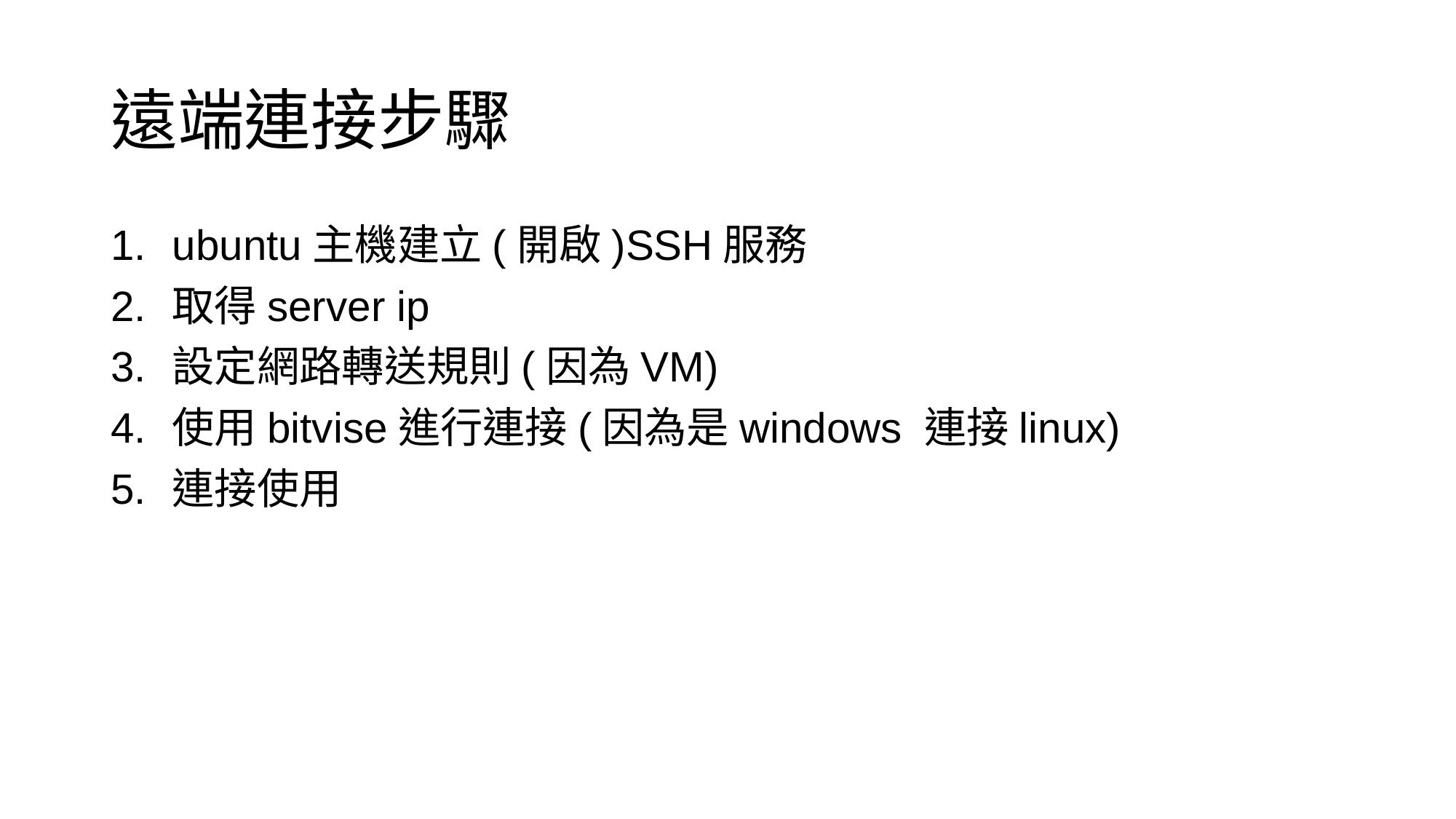

# 遠端連接步驟
ubuntu主機建立(開啟)SSH服務
取得server ip
設定網路轉送規則(因為VM)
使用bitvise進行連接(因為是windows 連接linux)
連接使用